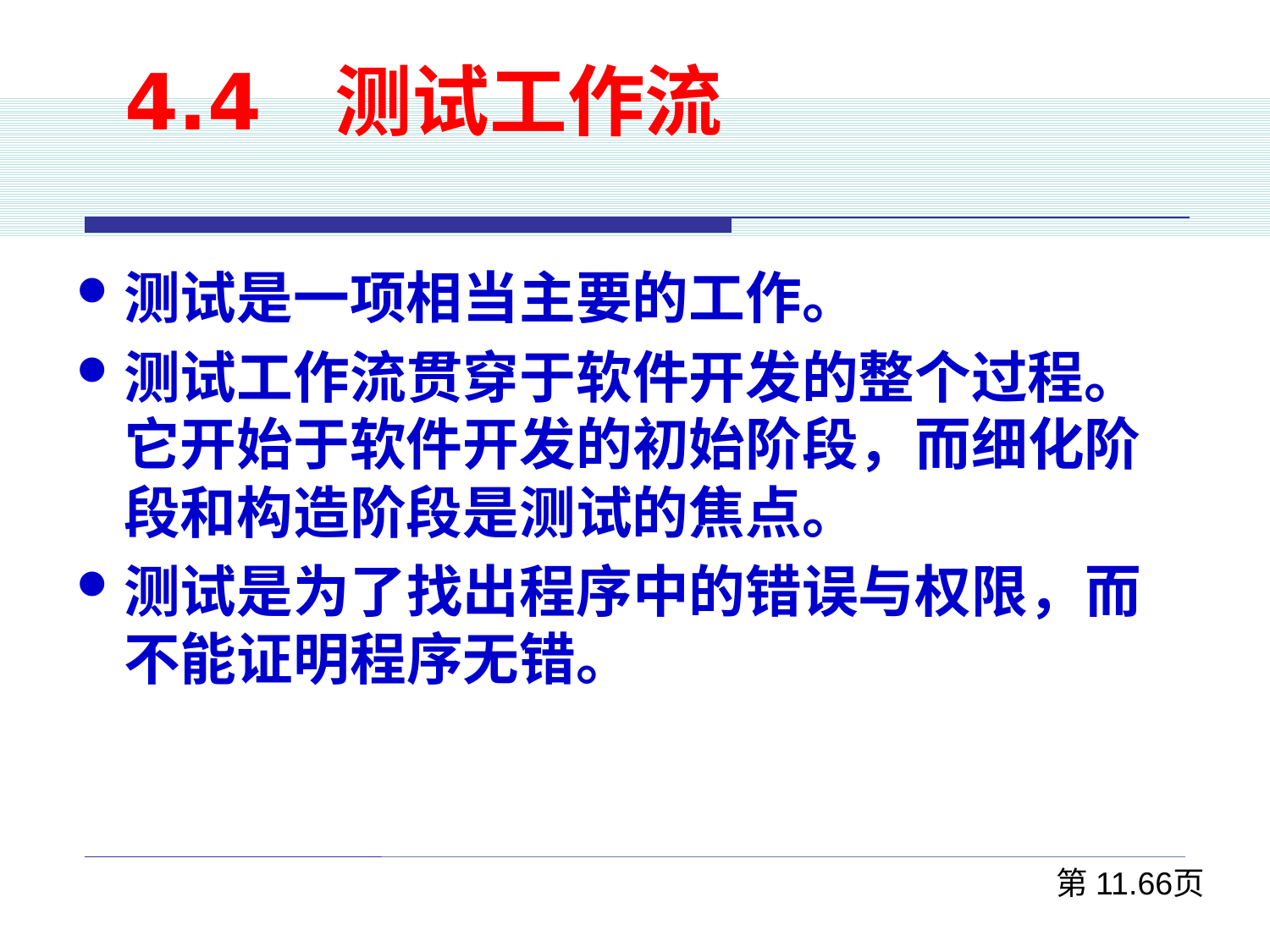

4.4  测试工作流
测试是一项相当主要的工作。
测试工作流贯穿于软件开发的整个过程。它开始于软件开发的初始阶段，而细化阶段和构造阶段是测试的焦点。
测试是为了找出程序中的错误与权限，而不能证明程序无错。
第11.66页